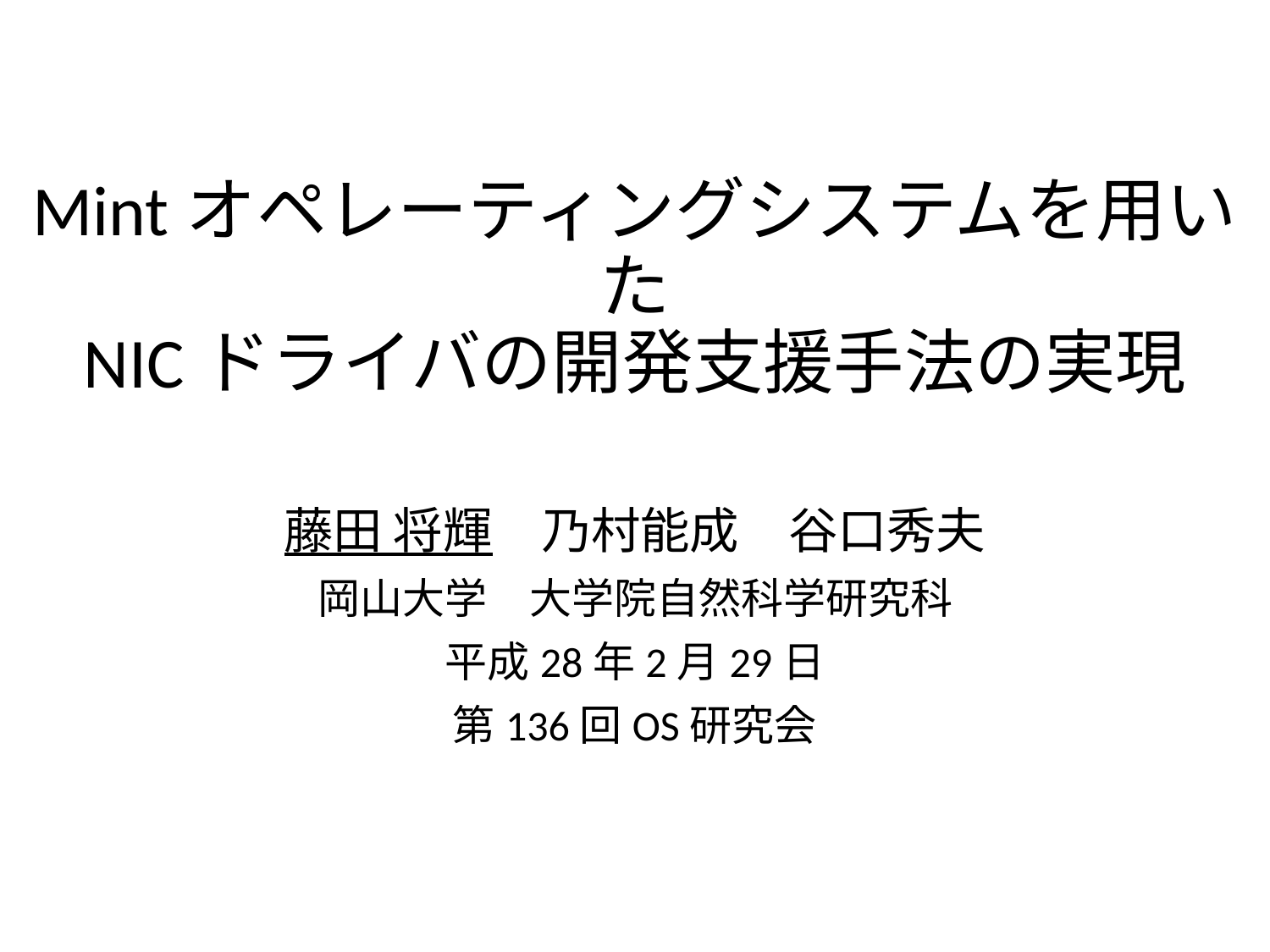

# Mintオペレーティングシステムを用いた NICドライバの開発支援手法の実現
藤田 将輝　乃村能成　谷口秀夫
岡山大学　大学院自然科学研究科
平成28年2月29日
第136回OS研究会